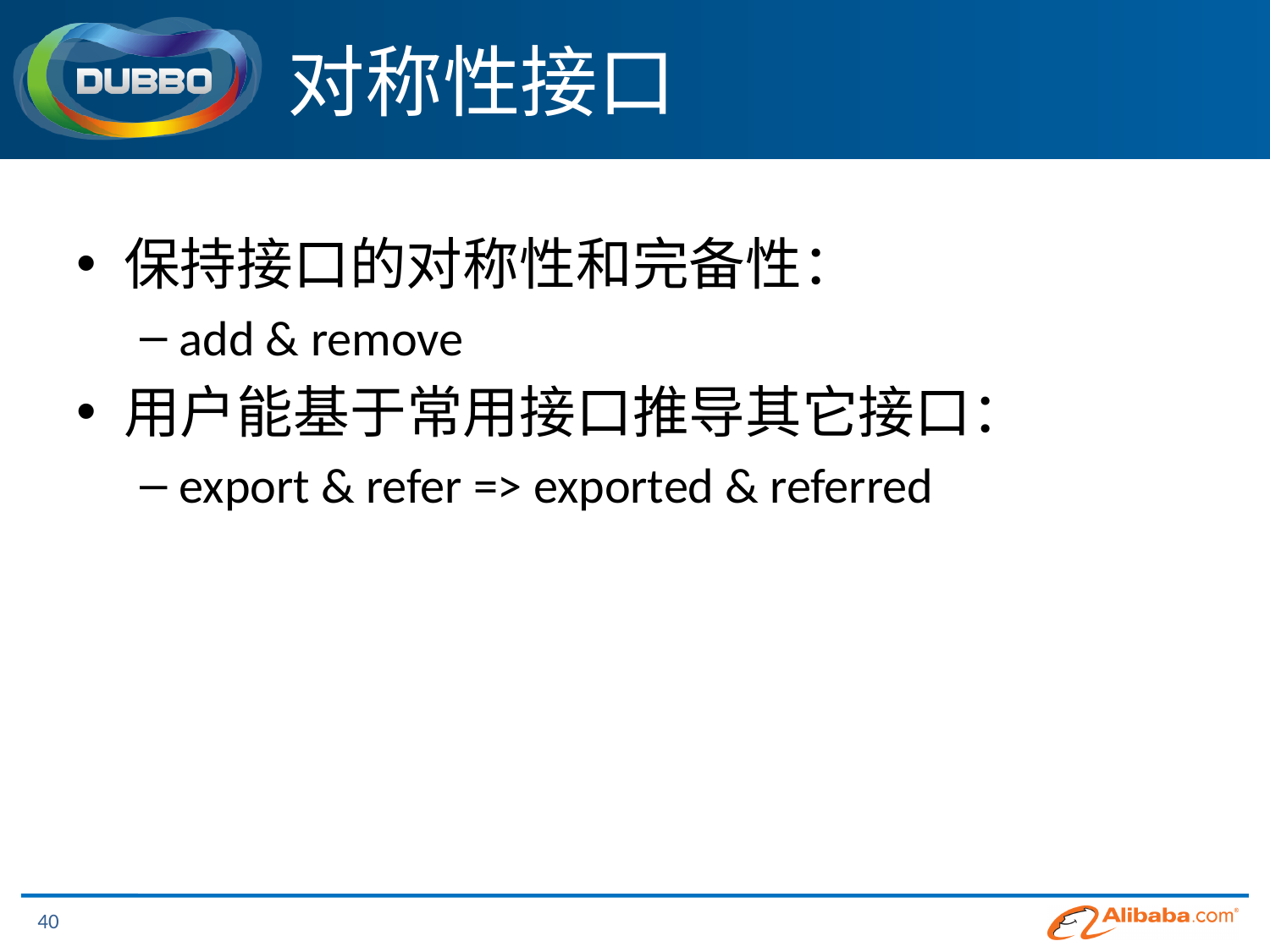

# 对称性接口
保持接口的对称性和完备性：
add & remove
用户能基于常用接口推导其它接口：
export & refer => exported & referred
40